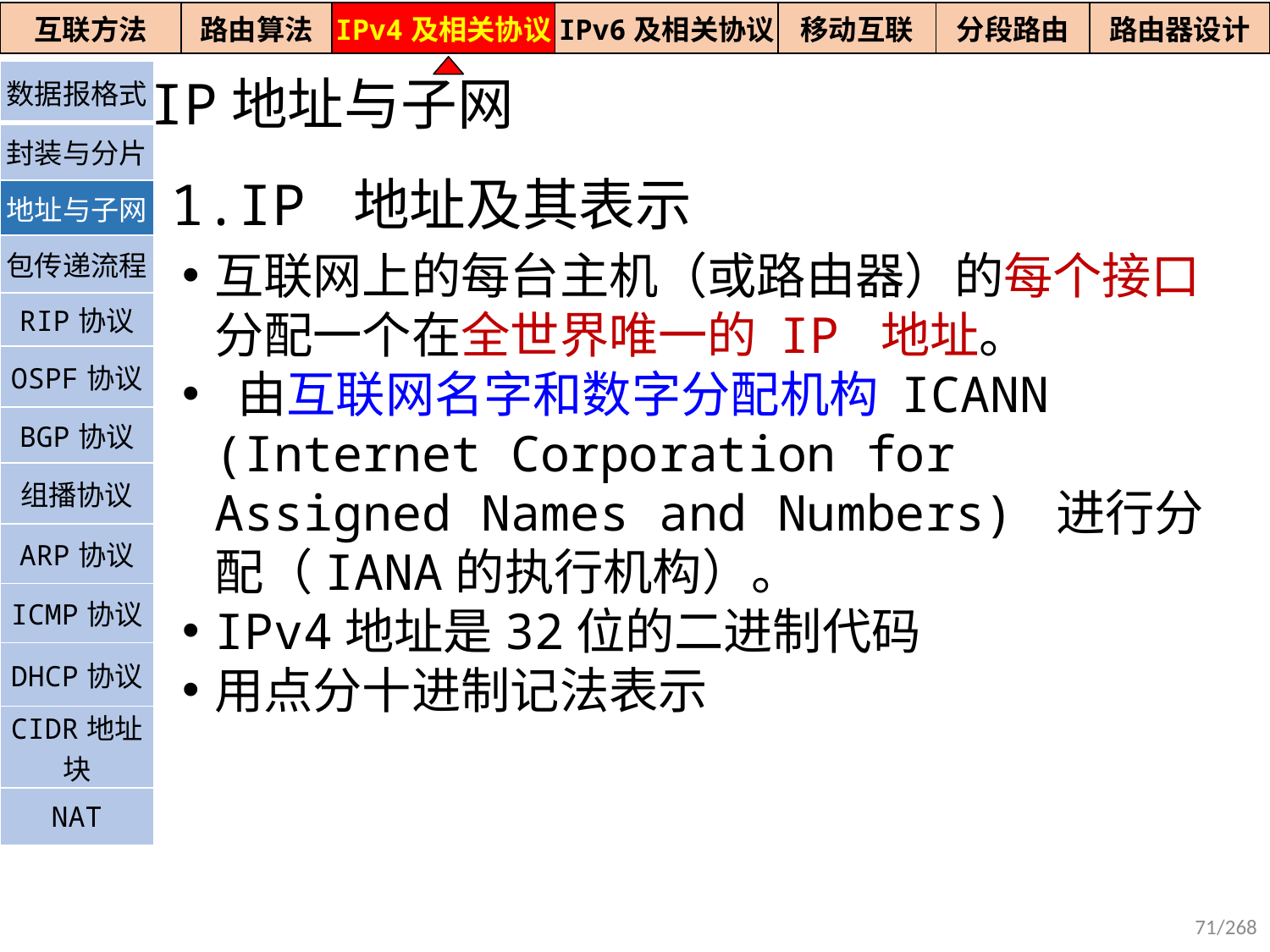

| 互联方法 | 路由算法 | IPv4及相关协议 | IPv6及相关协议 | 移动互联 | 分段路由 | 路由器设计 |
| --- | --- | --- | --- | --- | --- | --- |
# IP地址与子网

| 数据报格式 |
| --- |
| 封装与分片 |
| 地址与子网 |
| 包传递流程 |
| RIP协议 |
| OSPF协议 |
| BGP协议 |
| 组播协议 |
| ARP协议 |
| ICMP协议 |
| DHCP协议 |
| CIDR地址块 |
| NAT |
1.IP 地址及其表示
互联网上的每台主机（或路由器）的每个接口分配一个在全世界唯一的 IP 地址。
 由互联网名字和数字分配机构 ICANN (Internet Corporation for Assigned Names and Numbers) 进行分配（IANA的执行机构）。
IPv4地址是32位的二进制代码
用点分十进制记法表示
71/268